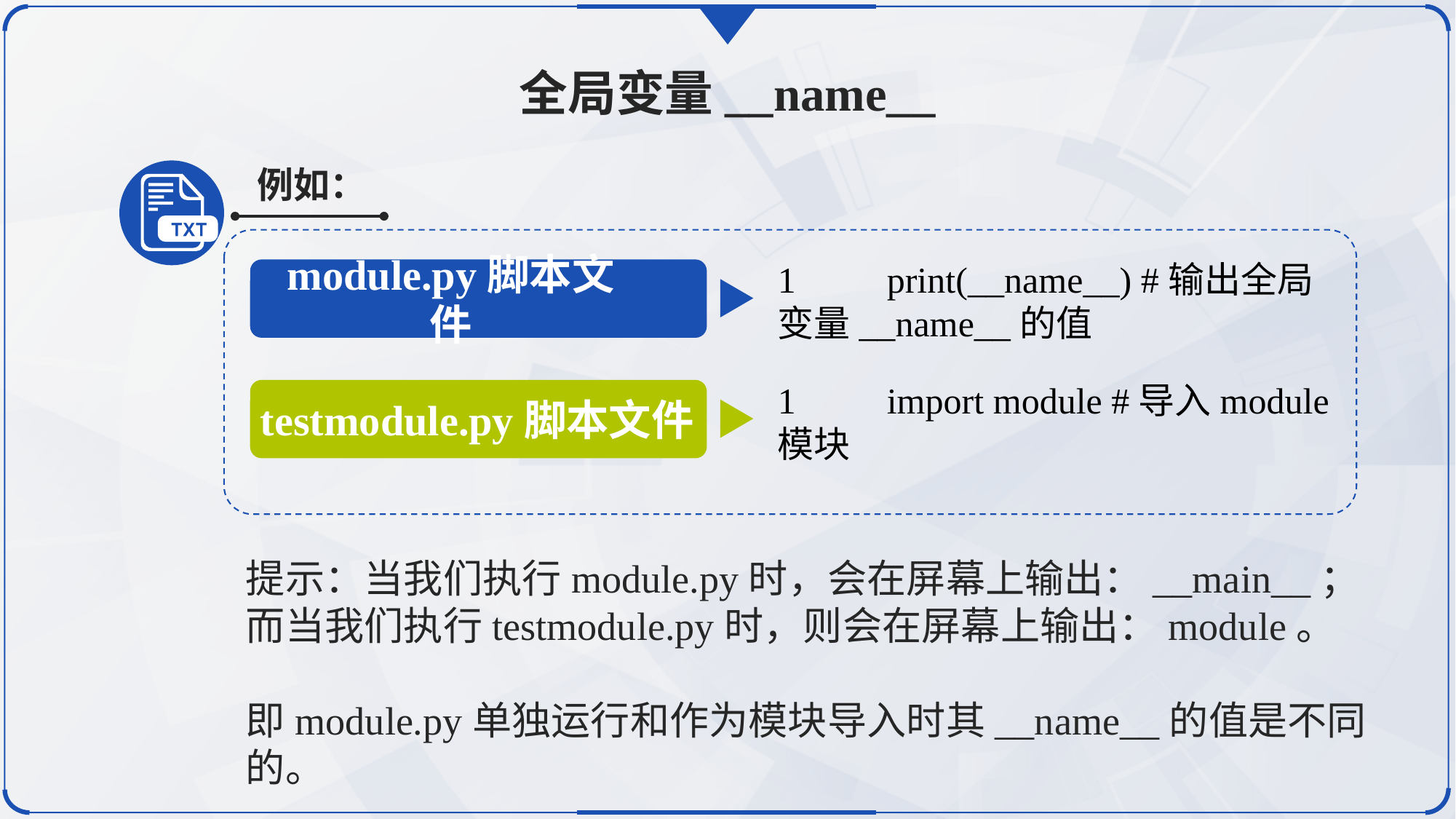

全局变量__name__
例如：

1	print(__name__) #输出全局变量__name__的值

module.py脚本文件

1	import module #导入module模块

testmodule.py脚本文件

提示：当我们执行module.py时，会在屏幕上输出：__main__；而当我们执行testmodule.py时，则会在屏幕上输出：module。

即module.py单独运行和作为模块导入时其__name__的值是不同的。